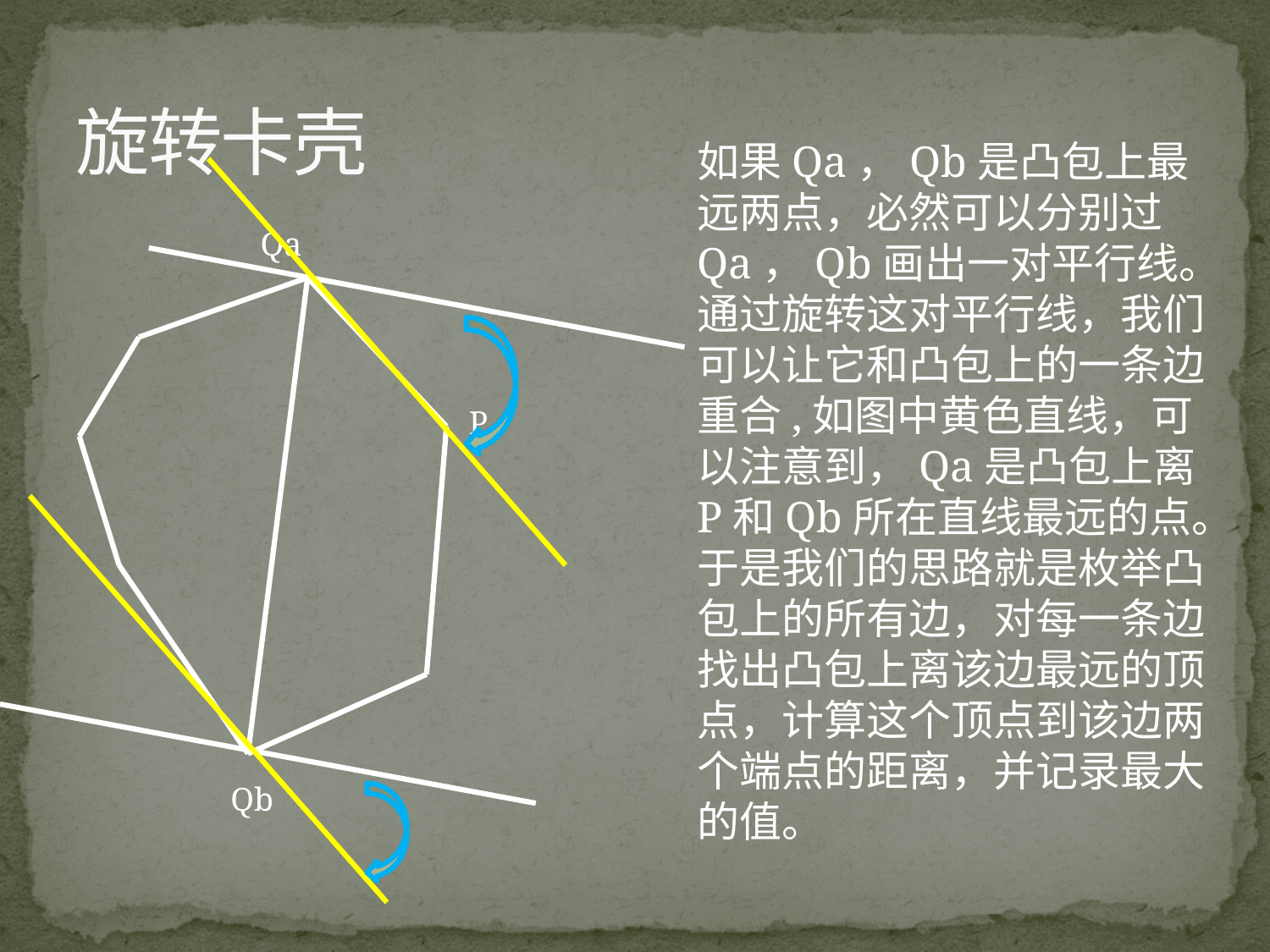

# 旋转卡壳
如果Qa，Qb是凸包上最远两点，必然可以分别过Qa，Qb画出一对平行线。通过旋转这对平行线，我们可以让它和凸包上的一条边重合,如图中黄色直线，可以注意到，Qa是凸包上离P和Qb所在直线最远的点。于是我们的思路就是枚举凸包上的所有边，对每一条边找出凸包上离该边最远的顶点，计算这个顶点到该边两个端点的距离，并记录最大的值。
Qa

P
Qb